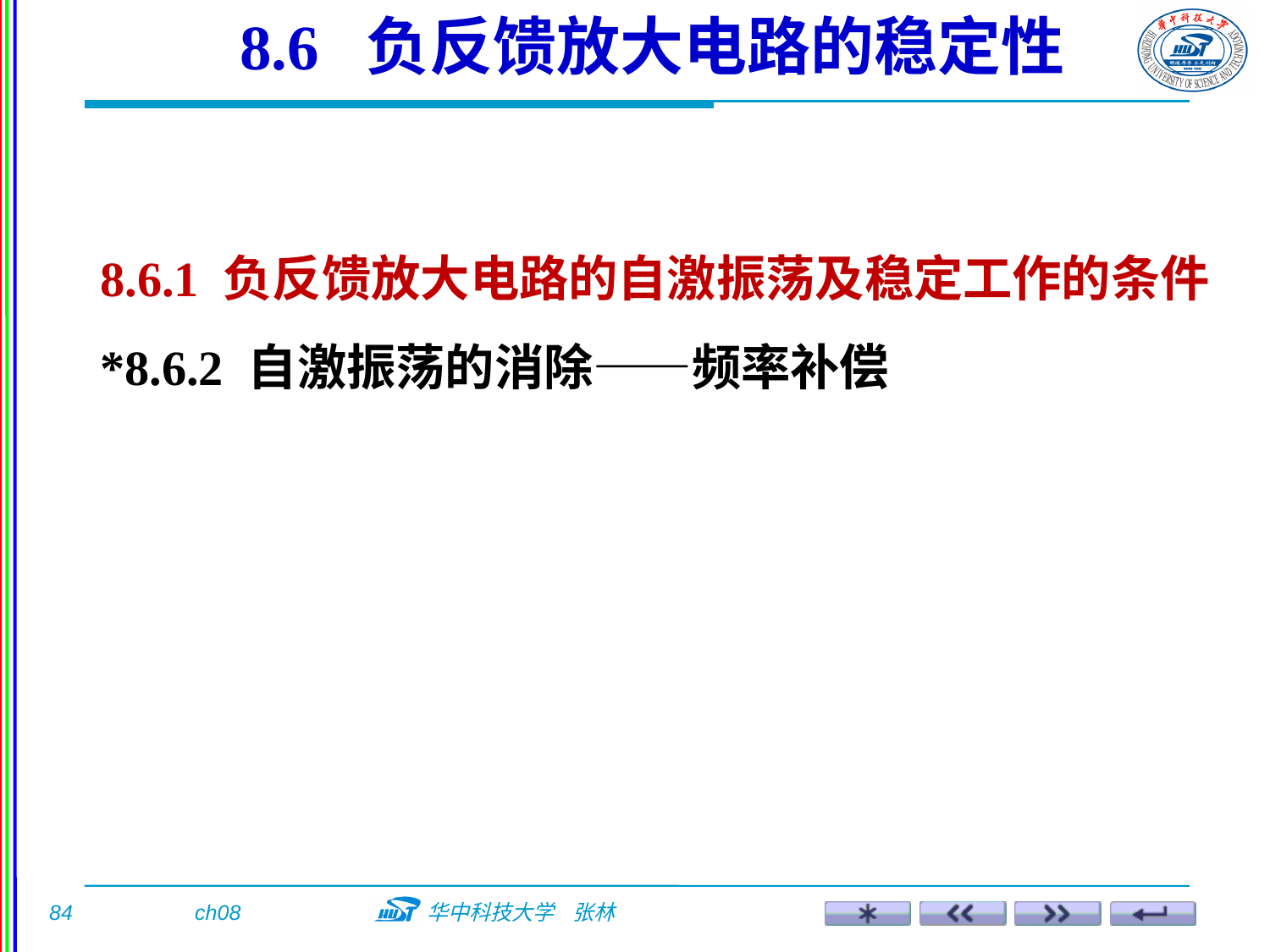

8.6  负反馈放大电路的稳定性
8.6.1 负反馈放大电路的自激振荡及稳定工作的条件
*8.6.2 自激振荡的消除——频率补偿